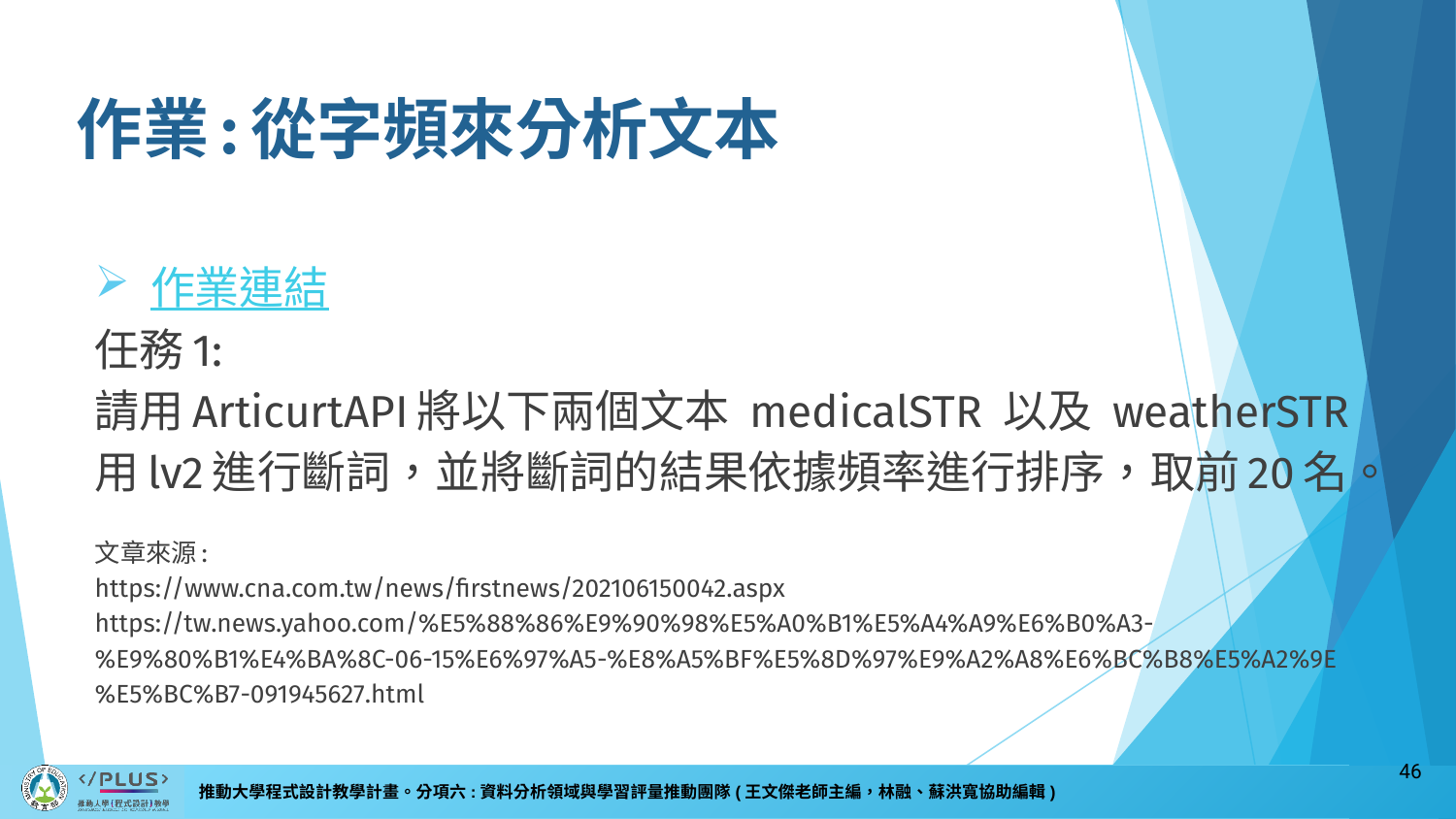

# 作業:從字頻來分析文本
作業連結
任務1:
請用ArticurtAPI將以下兩個文本 medicalSTR 以及 weatherSTR 用lv2進行斷詞，並將斷詞的結果依據頻率進行排序，取前20名。

文章來源:
https://www.cna.com.tw/news/firstnews/202106150042.aspx https://tw.news.yahoo.com/%E5%88%86%E9%90%98%E5%A0%B1%E5%A4%A9%E6%B0%A3-%E9%80%B1%E4%BA%8C-06-15%E6%97%A5-%E8%A5%BF%E5%8D%97%E9%A2%A8%E6%BC%B8%E5%A2%9E%E5%BC%B7-091945627.html

46